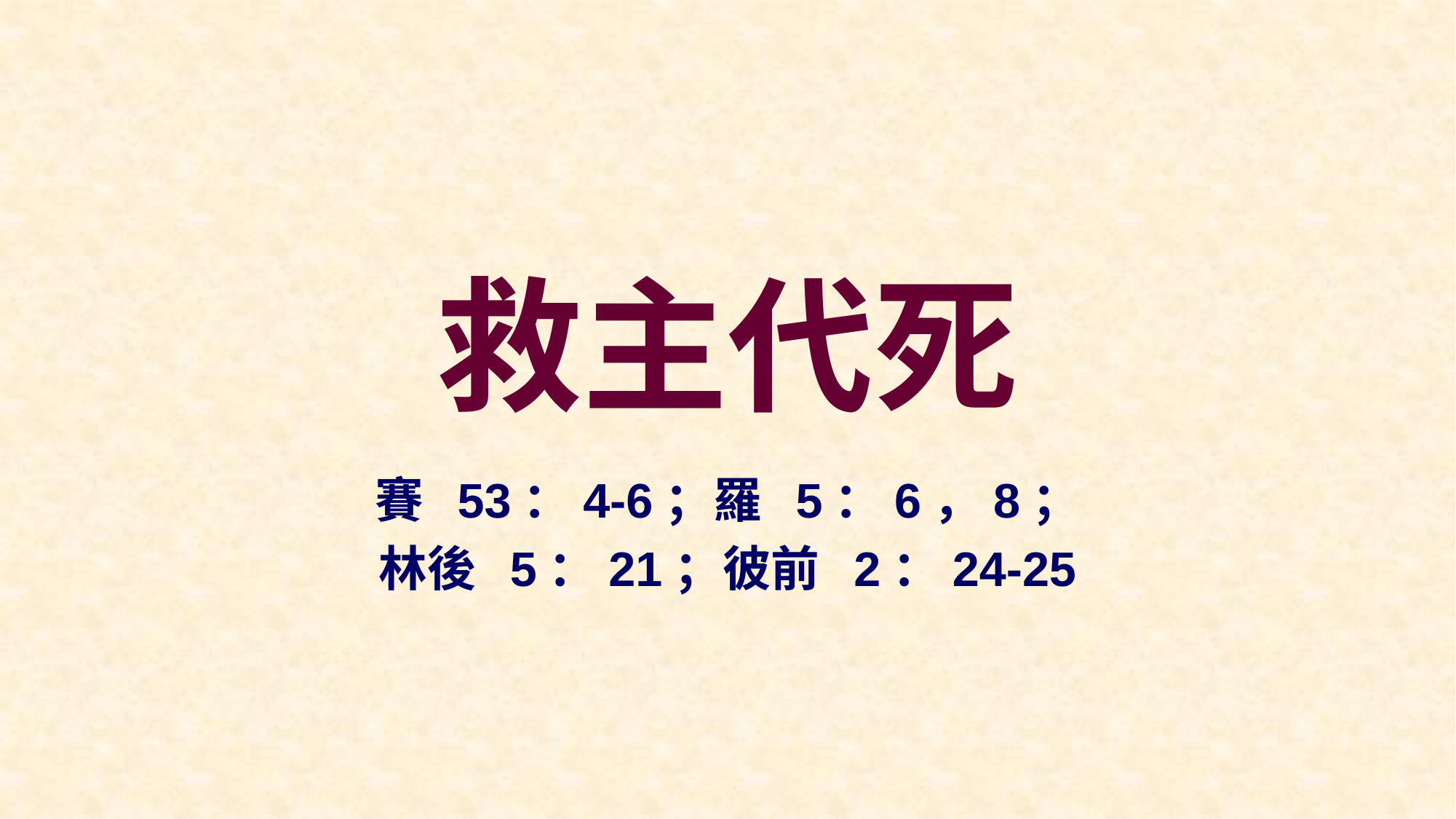

# 救主代死
賽  53：4-6；羅  5：6，8；
林後  5：21；彼前  2：24-25